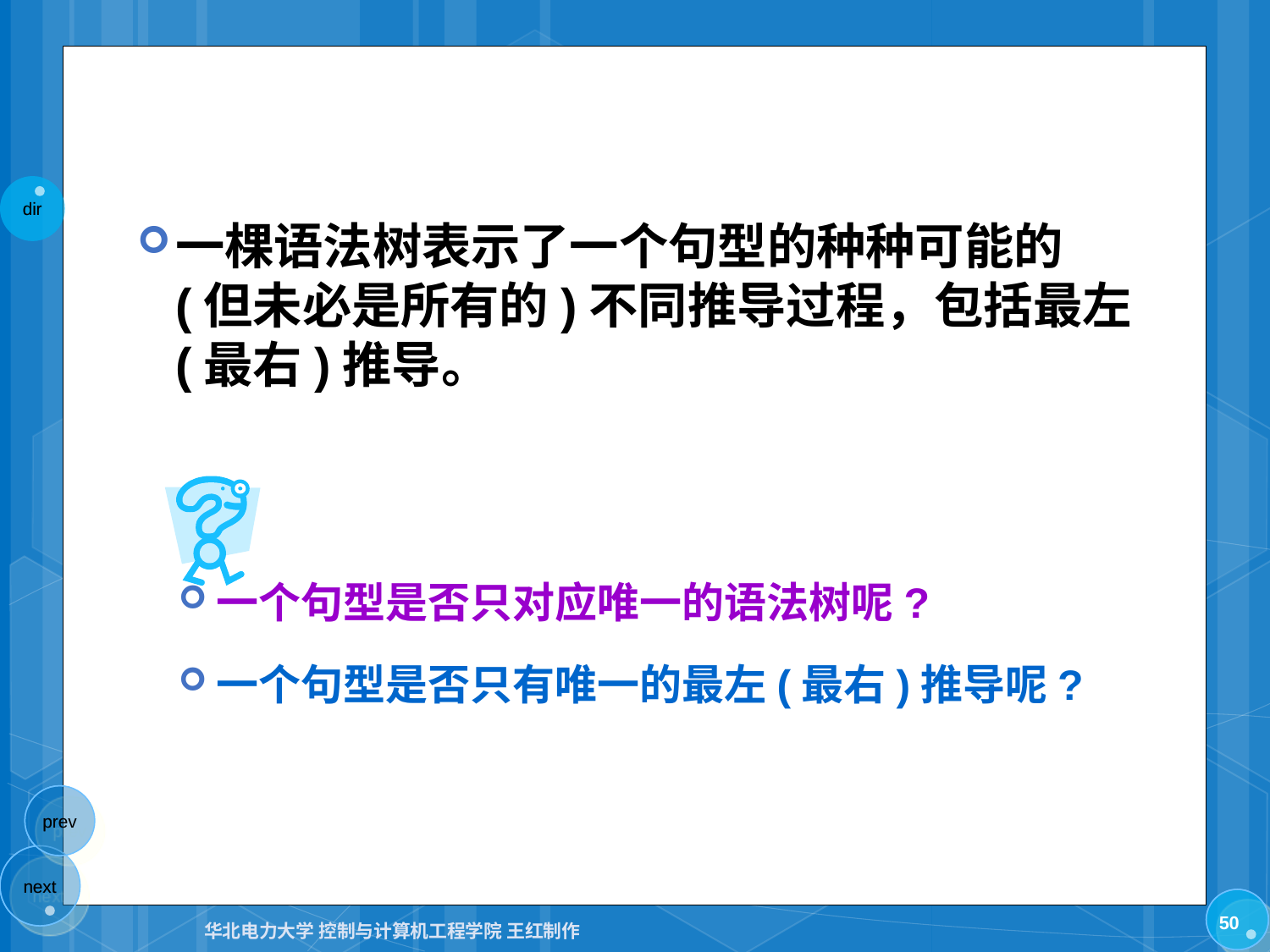

#
一棵语法树表示了一个句型的种种可能的(但未必是所有的)不同推导过程，包括最左(最右)推导。

一个句型是否只对应唯一的语法树呢?
一个句型是否只有唯一的最左(最右)推导呢?

50
华北电力大学 控制与计算机工程学院 王红制作